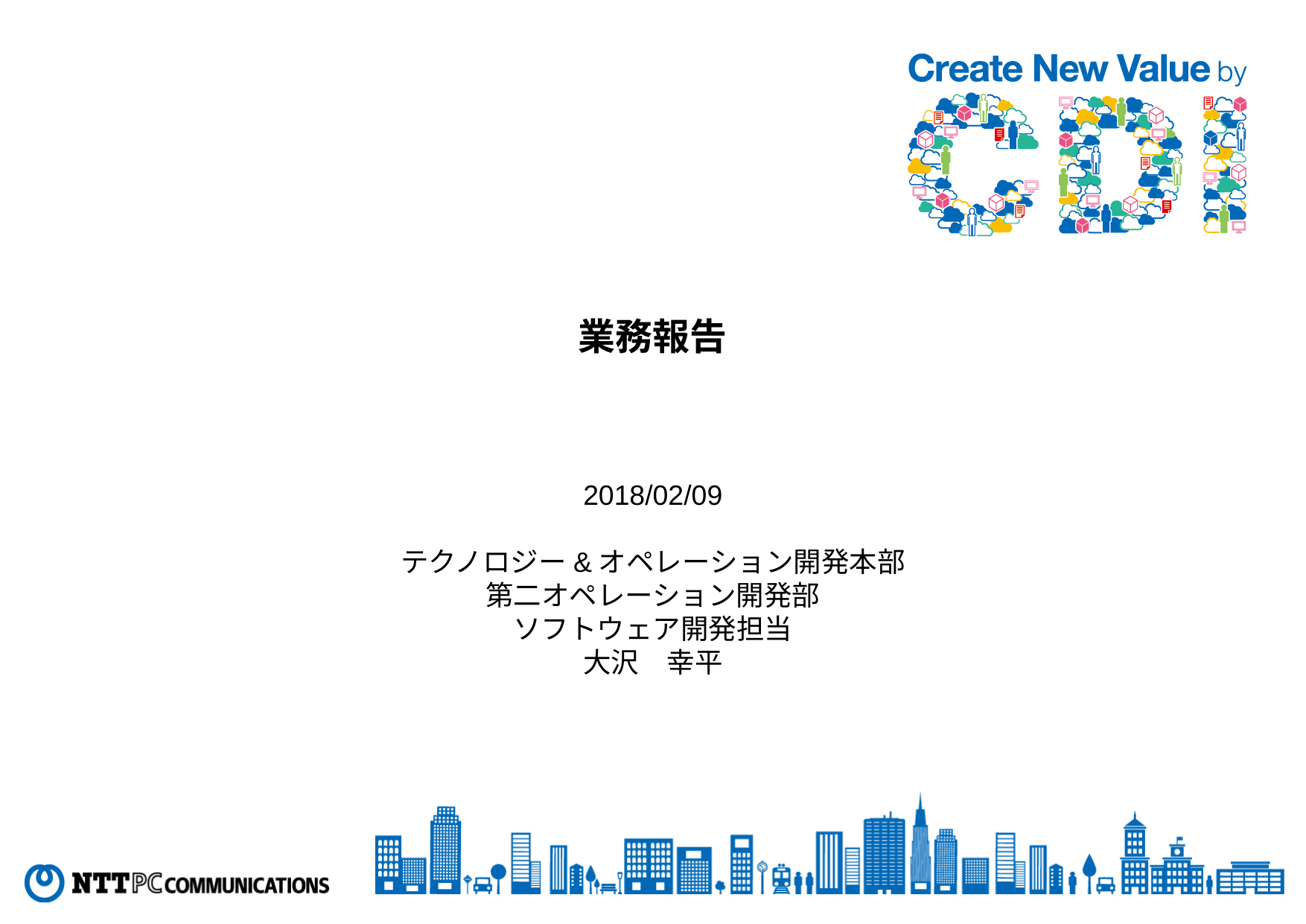

業務報告
2018/02/09

テクノロジー&オペレーション開発本部
第二オペレーション開発部
ソフトウェア開発担当
大沢　幸平